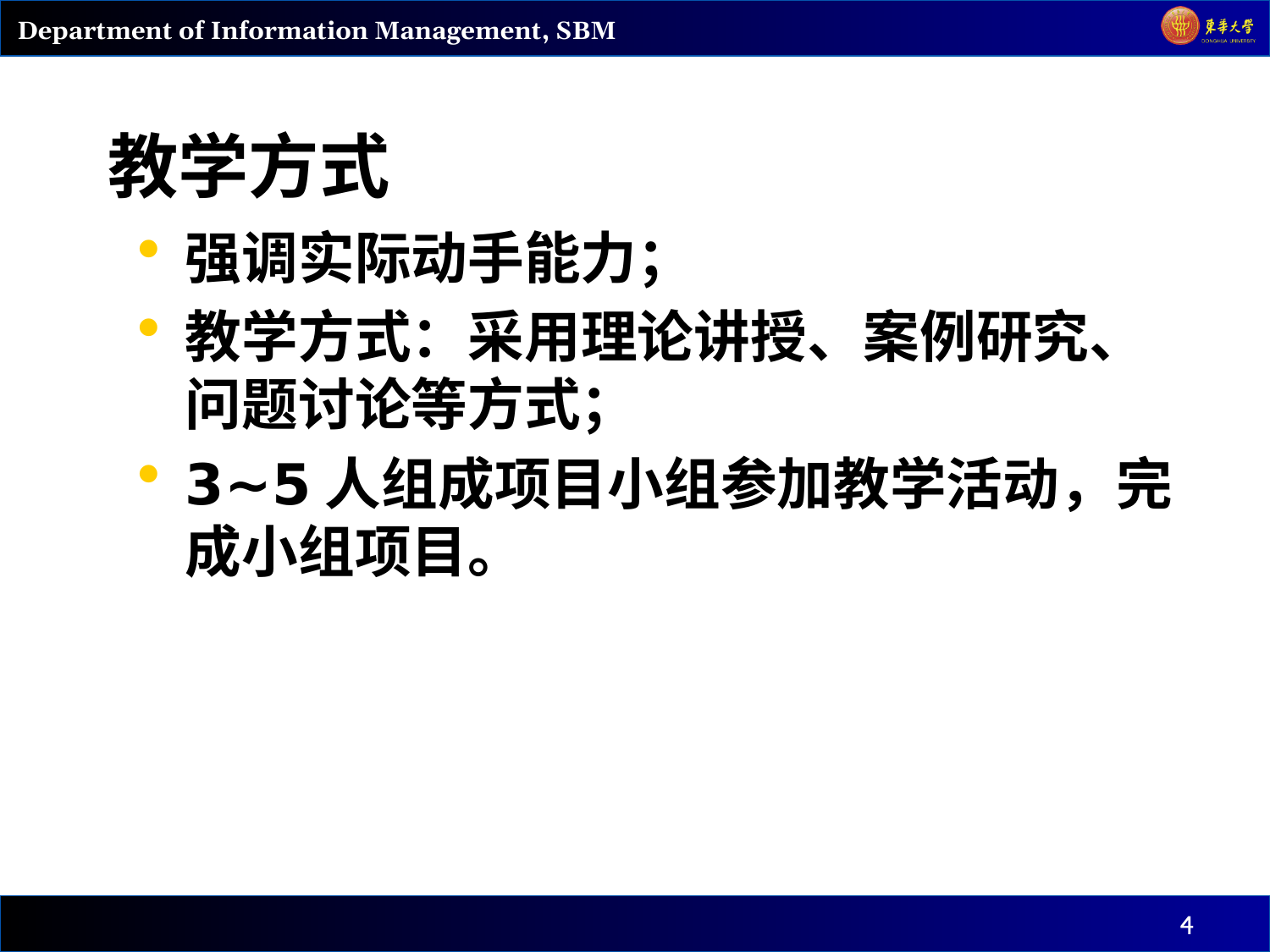

# 教学方式
强调实际动手能力；
教学方式：采用理论讲授、案例研究、问题讨论等方式；
3~5人组成项目小组参加教学活动，完成小组项目。

4